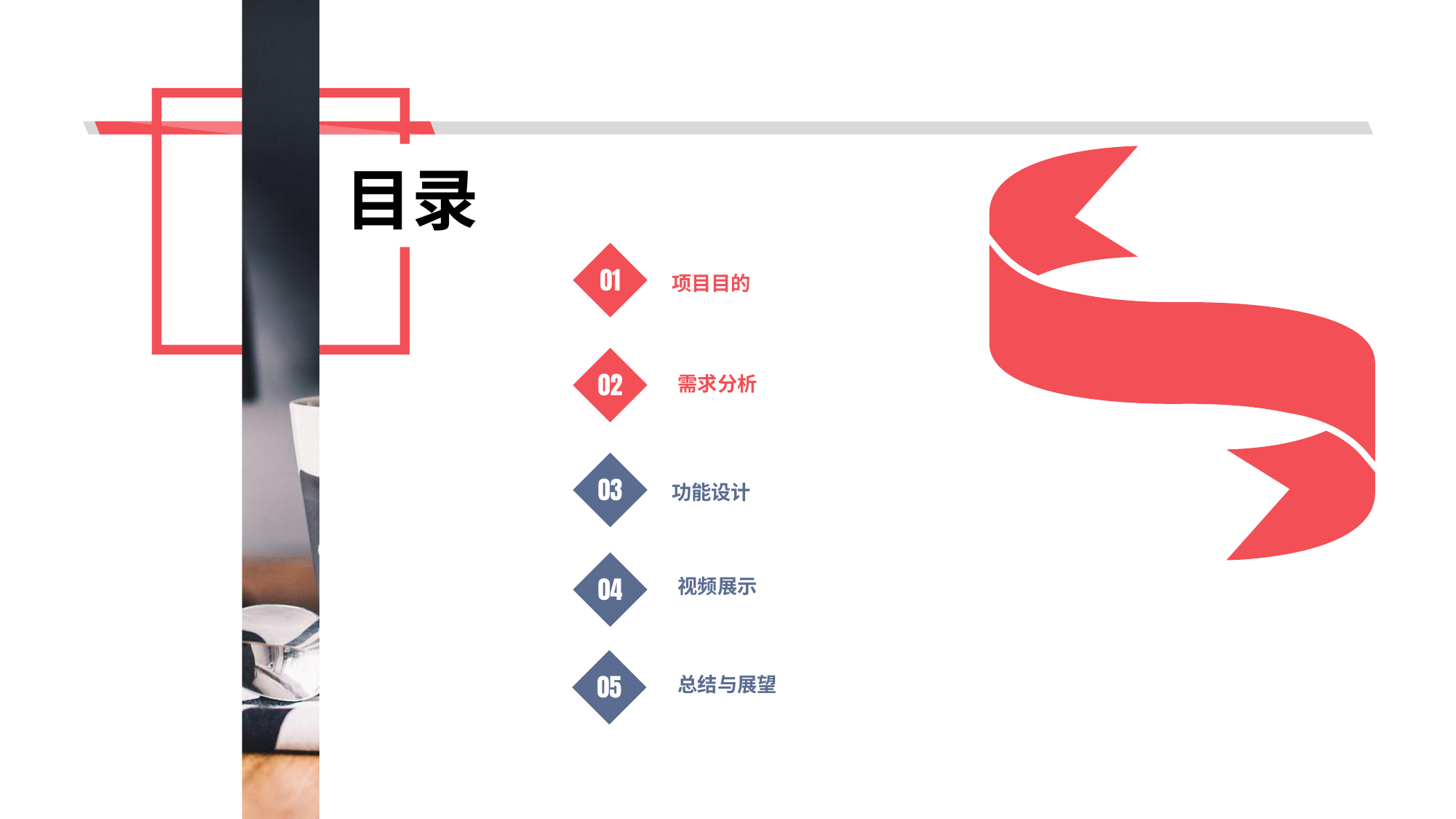

目录
01
项目目的
02
需求分析
03
功能设计

04
视频展示
05
总结与展望